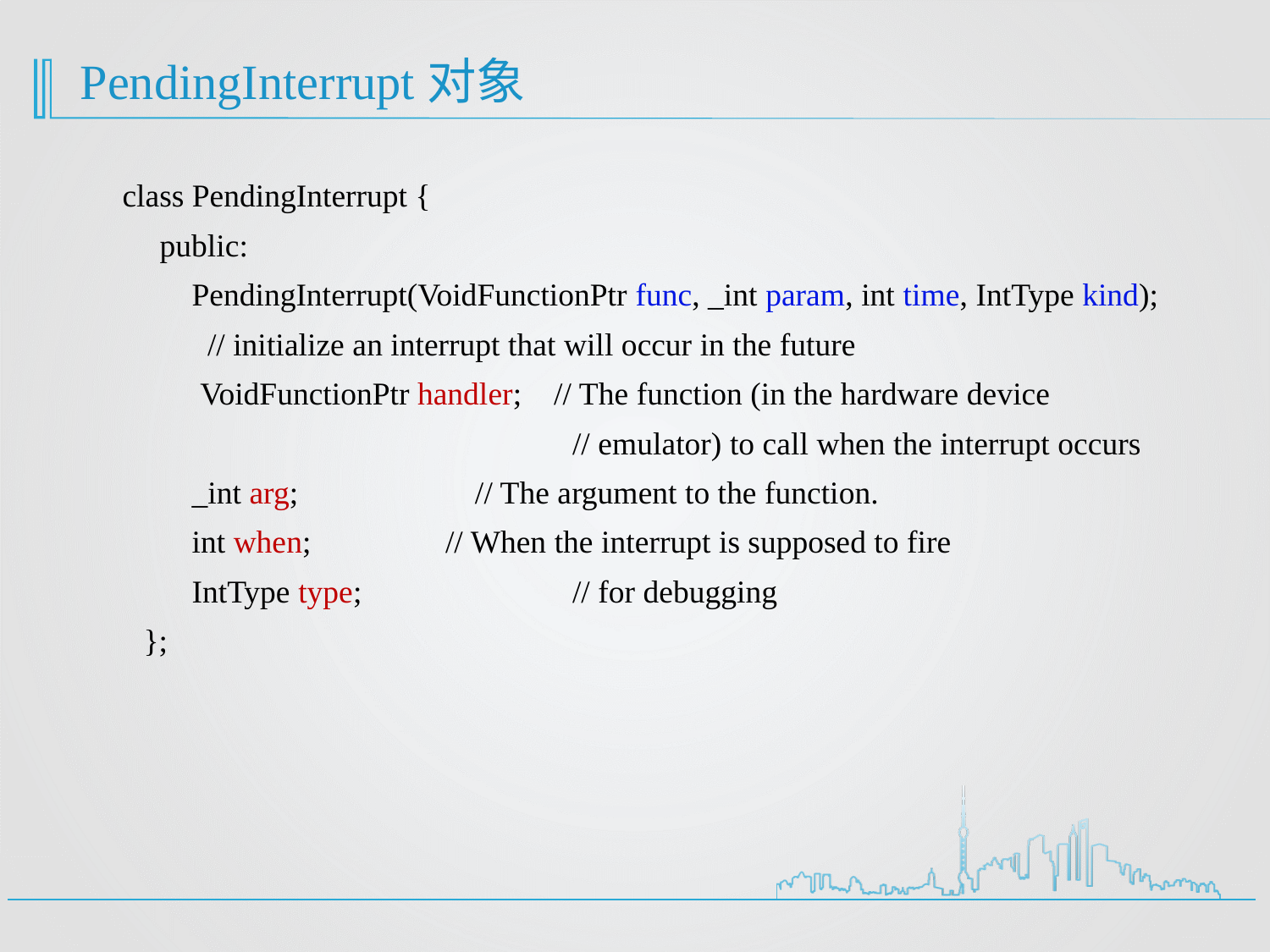

# PendingInterrupt对象
class PendingInterrupt {
  public:
      PendingInterrupt(VoidFunctionPtr func, _int param, int time, IntType kind);
	  // initialize an interrupt that will occur in the future
       VoidFunctionPtr handler;    // The function (in the hardware device
			   	// emulator) to call when the interrupt occurs
      _int arg;                      // The argument to the function.
      int when;		// When the interrupt is supposed to fire
      IntType type;		// for debugging
};